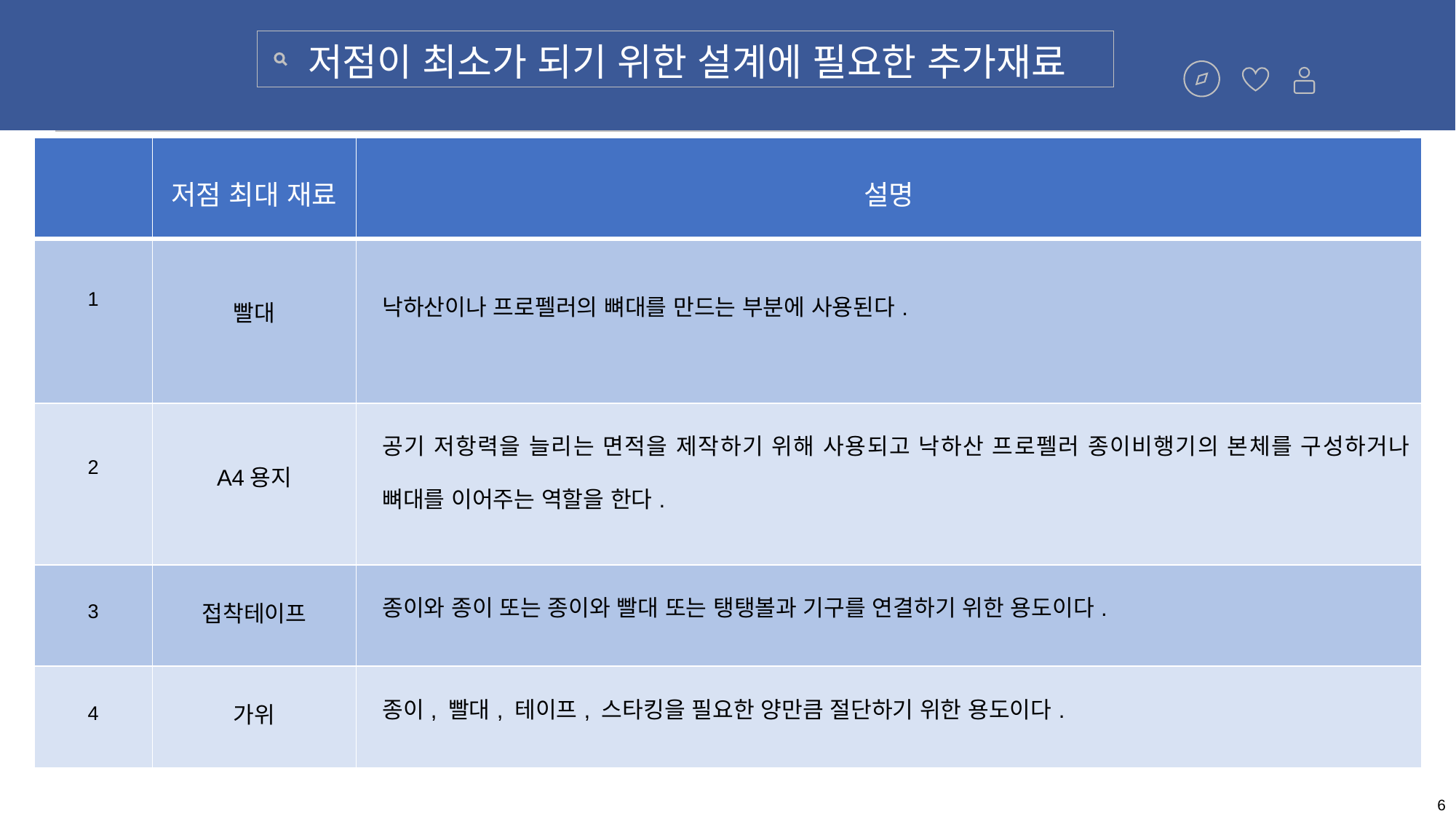

저점이 최소가 되기 위한 설계에 필요한 추가재료

|  | 저점 최대 재료 | 설명 |
| --- | --- | --- |
| 1 | 빨대 | 낙하산이나 프로펠러의 뼈대를 만드는 부분에 사용된다. |
| 2 | A4용지 | 공기 저항력을 늘리는 면적을 제작하기 위해 사용되고 낙하산 프로펠러 종이비행기의 본체를 구성하거나 뼈대를 이어주는 역할을 한다. |
| 3 | 접착테이프 | 종이와 종이 또는 종이와 빨대 또는 탱탱볼과 기구를 연결하기 위한 용도이다. |
| 4 | 가위 | 종이, 빨대, 테이프, 스타킹을 필요한 양만큼 절단하기 위한 용도이다. |
6